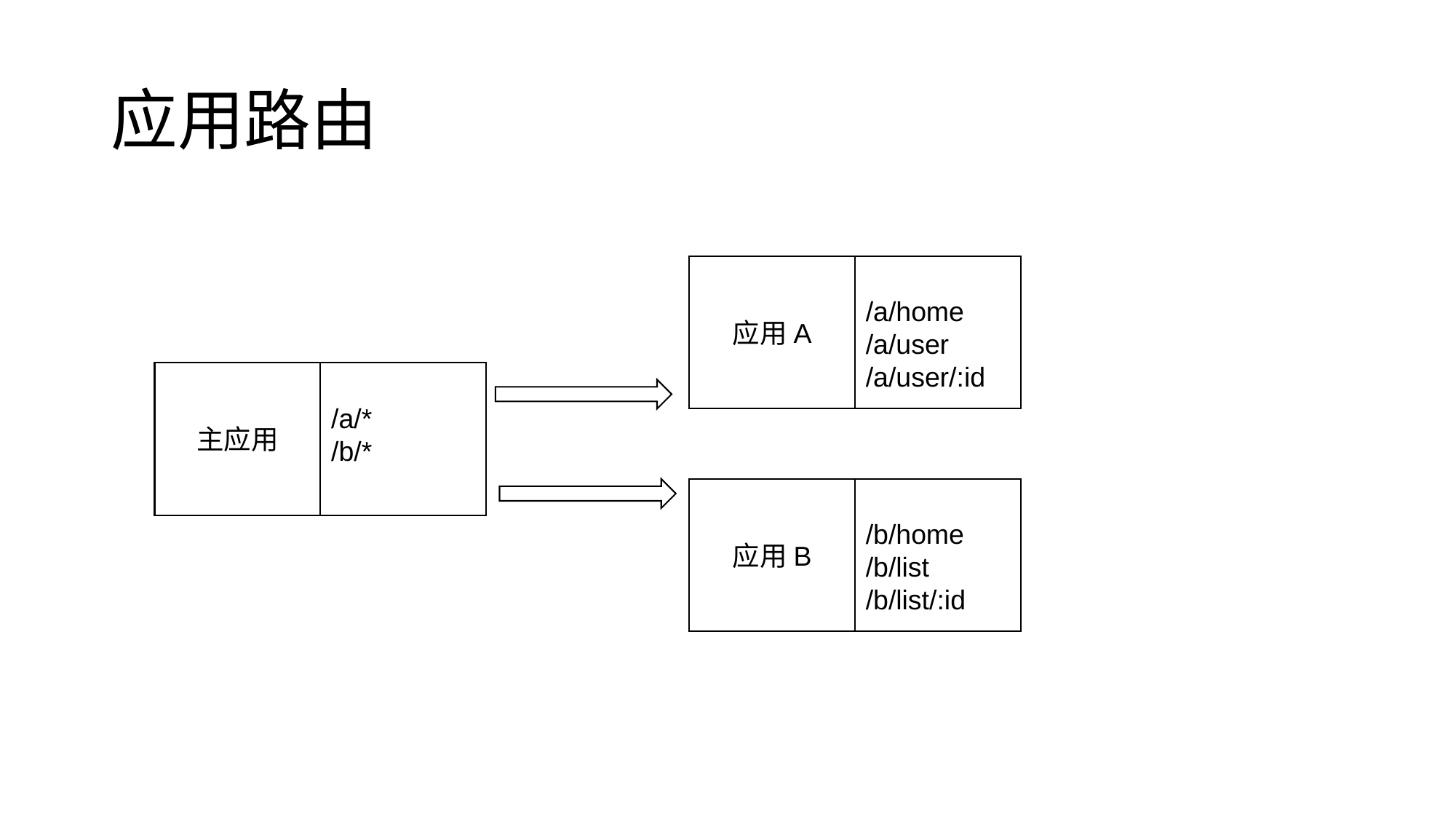

# 应用路由
应用A

/a/home
/a/user
/a/user/:id
主应用

/a/*
/b/*

应用B

/b/home
/b/list
/b/list/:id